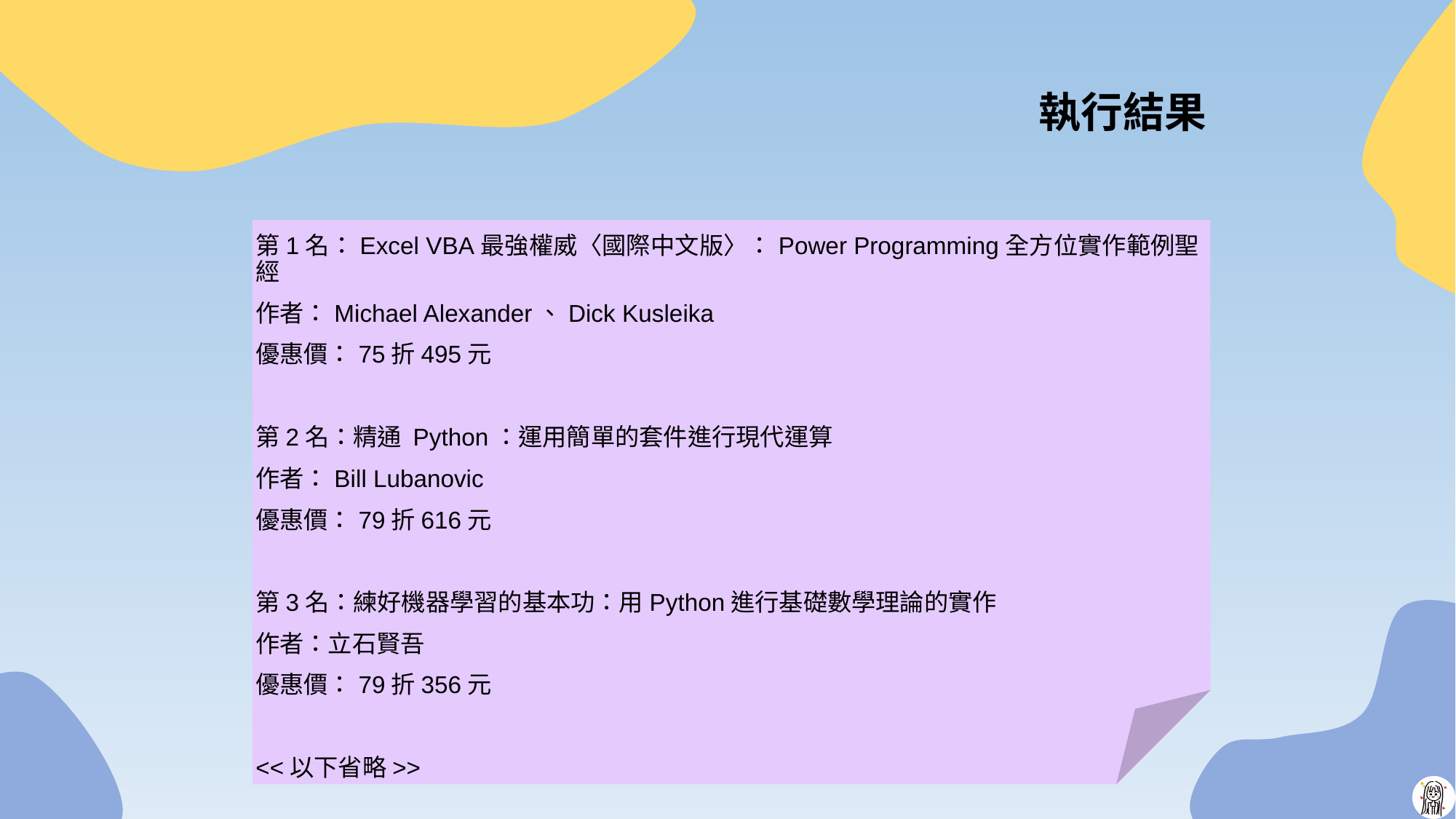

# 執行結果

第1名：Excel VBA最強權威〈國際中文版〉：Power Programming全方位實作範例聖經
作者：Michael Alexander、Dick Kusleika
優惠價：75折495元

第2名：精通 Python：運用簡單的套件進行現代運算
作者：Bill Lubanovic
優惠價：79折616元

第3名：練好機器學習的基本功：用Python進行基礎數學理論的實作
作者：立石賢吾
優惠價：79折356元

<<以下省略>>
30